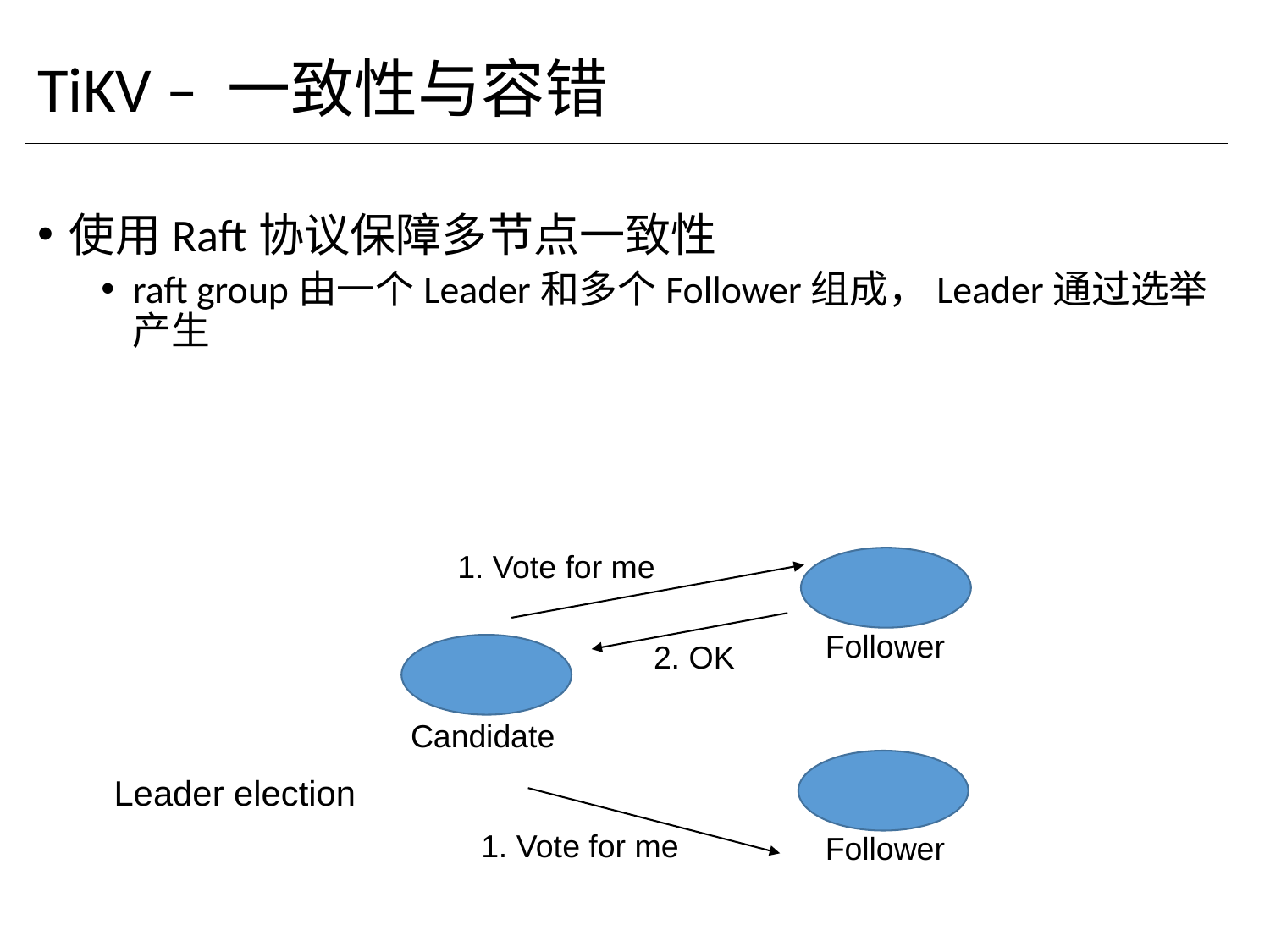

# TiKV – 一致性与容错
使用Raft协议保障多节点一致性
raft group由一个Leader和多个Follower组成，Leader通过选举产生
1. Vote for me

Follower

2. OK

Candidate

Leader election
1. Vote for me
Follower